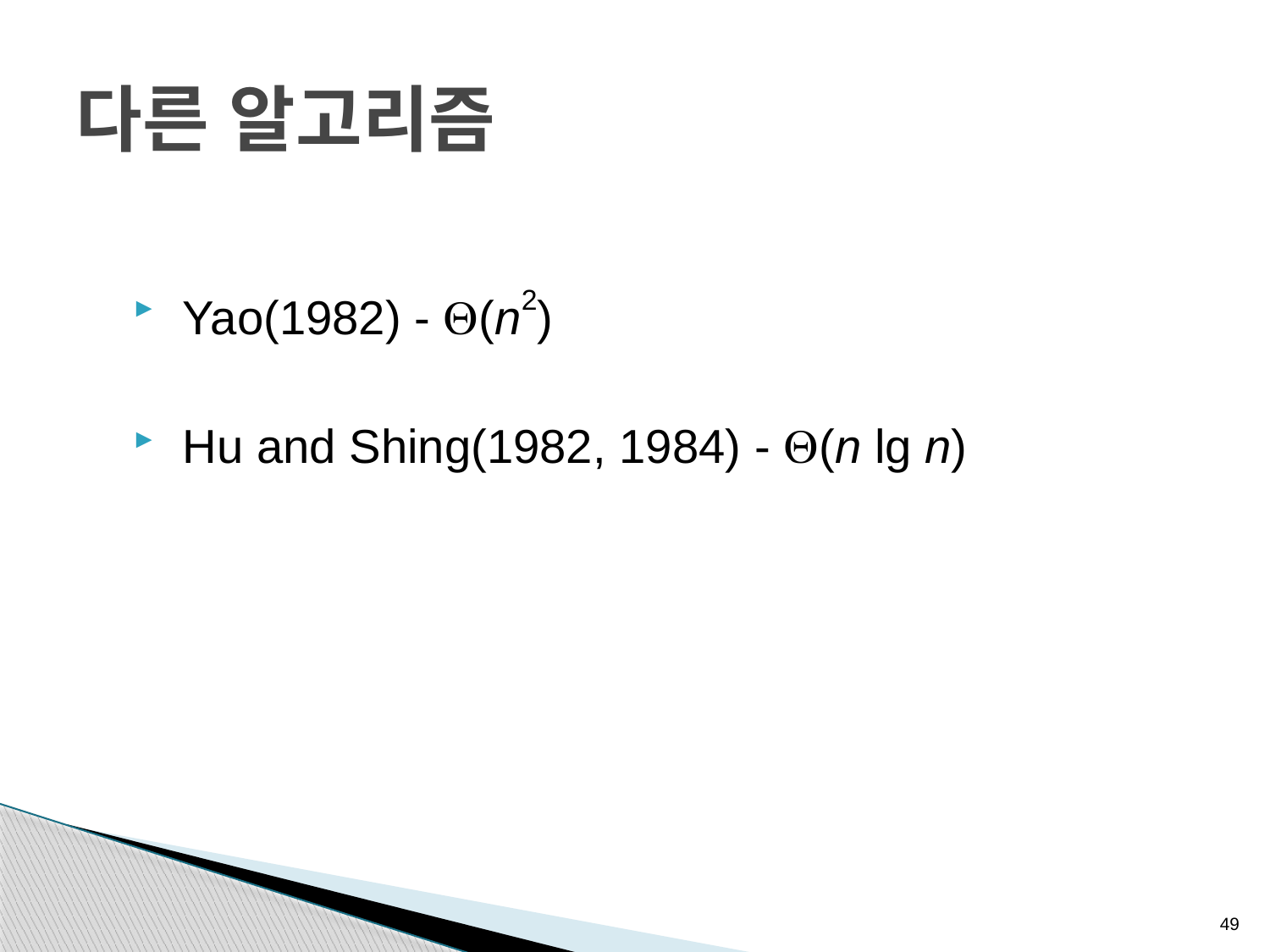

# 다른 알고리즘
 Yao(1982) - Θ(n2)

 Hu and Shing(1982, 1984) - Θ(n lg n)
49